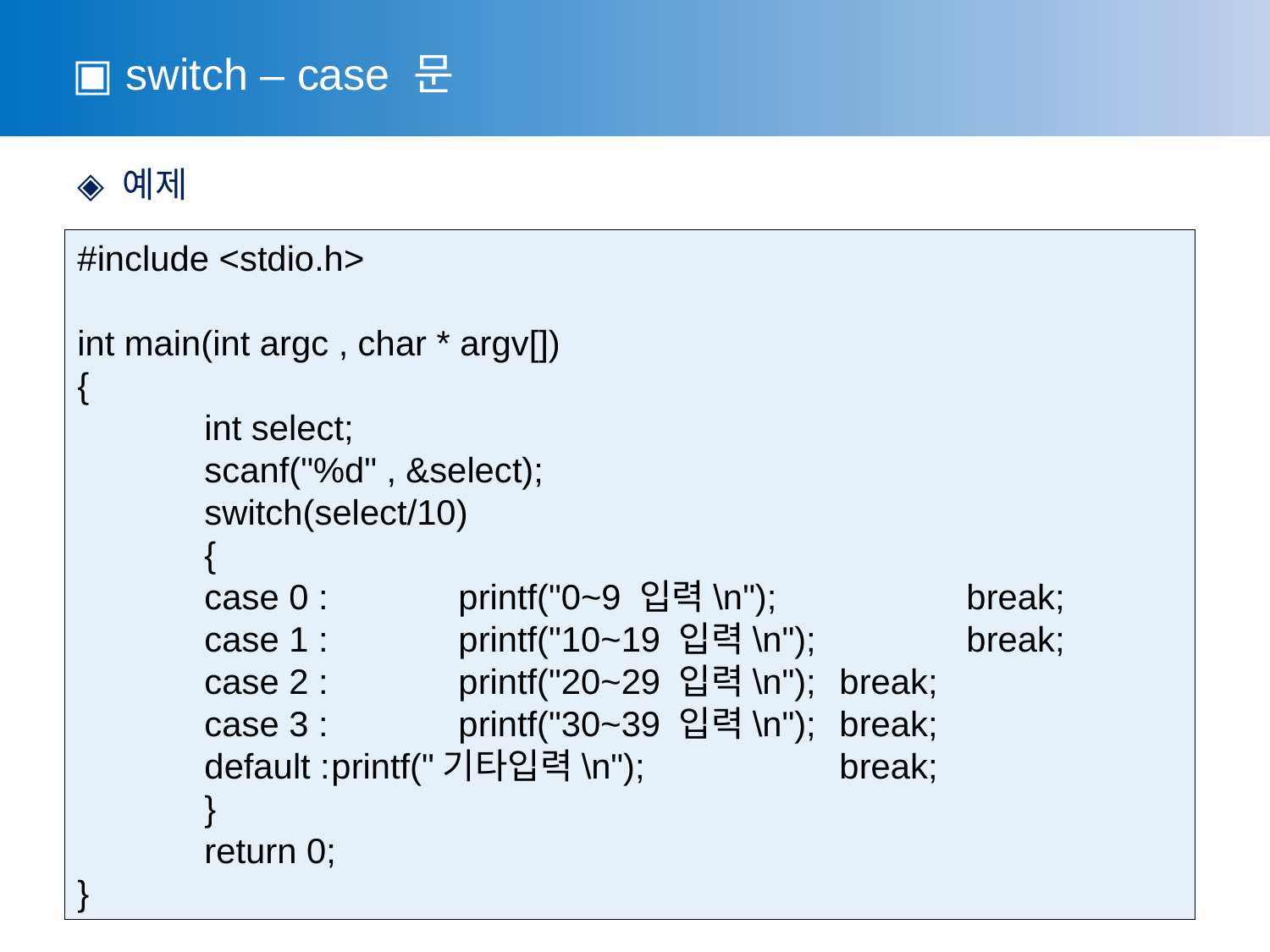

▣ switch – case 문
 ◈ 예제
#include <stdio.h>

int main(int argc , char * argv[])
{
	int select;
	scanf("%d" , &select);
	switch(select/10)
	{
	case 0 :		printf("0~9 입력\n"); 		break;
	case 1 :		printf("10~19 입력\n");		break;
	case 2 :		printf("20~29 입력\n"); 	break;
	case 3 :		printf("30~39 입력\n"); 	break;
	default :	printf("기타입력\n"); 		break;
	}
	return 0;
}